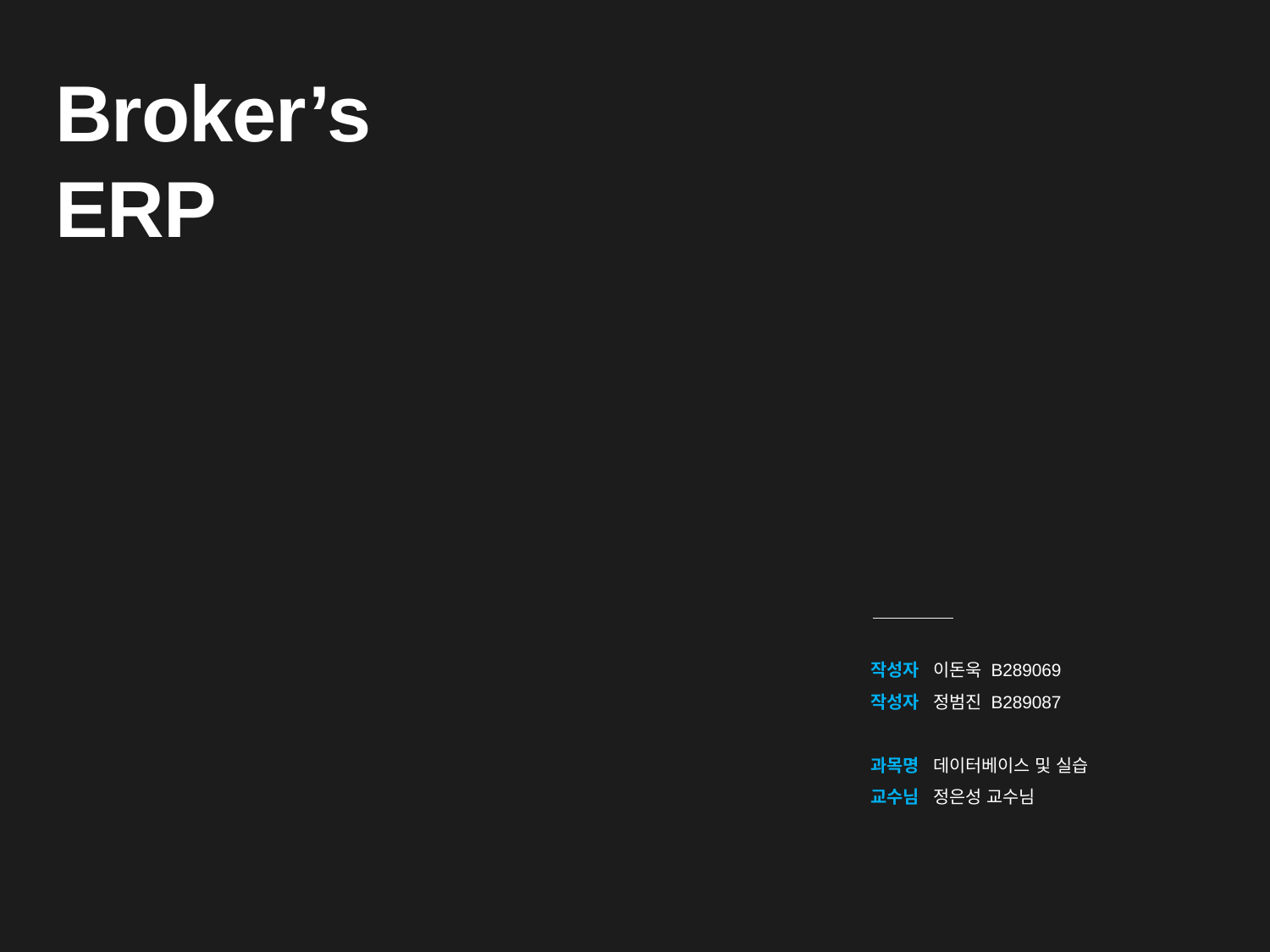

# Broker’s ERP
작성자   이돈욱 B289069
작성자   정범진 B289087

과목명   데이터베이스 및 실습
교수님   정은성 교수님